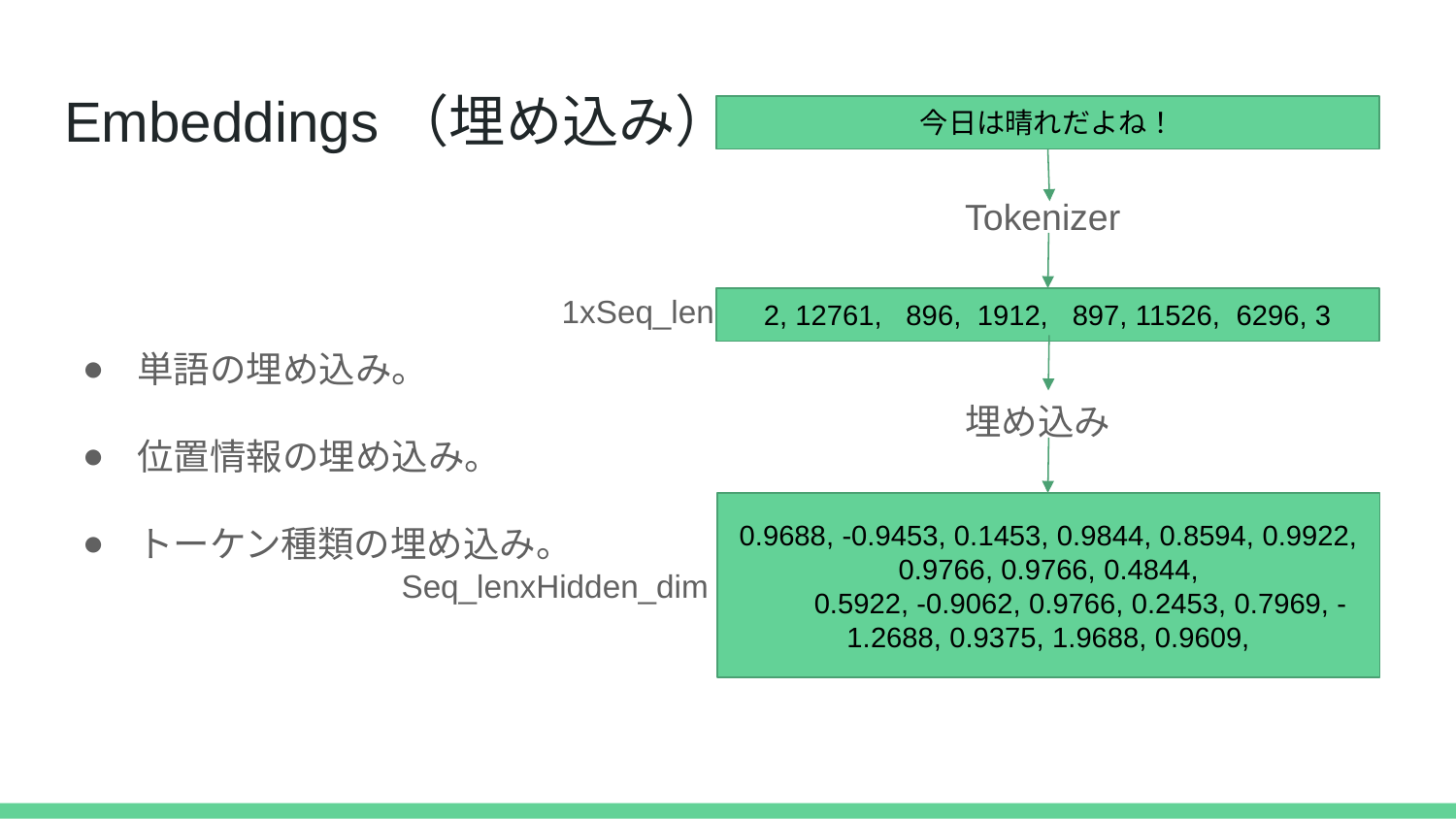

# Embeddings（埋め込み）
今日は晴れだよね！
Tokenizer
1xSeq_len
単語の埋め込み。
位置情報の埋め込み。
トーケン種類の埋め込み。
2, 12761,   896,  1912,   897, 11526,  6296, 3
埋め込み
0.9688, -0.9453, 0.1453, 0.9844, 0.8594, 0.9922, 0.9766, 0.9766, 0.4844,
        0.5922, -0.9062, 0.9766, 0.2453, 0.7969, -1.2688, 0.9375, 1.9688, 0.9609,
Seq_lenxHidden_dim